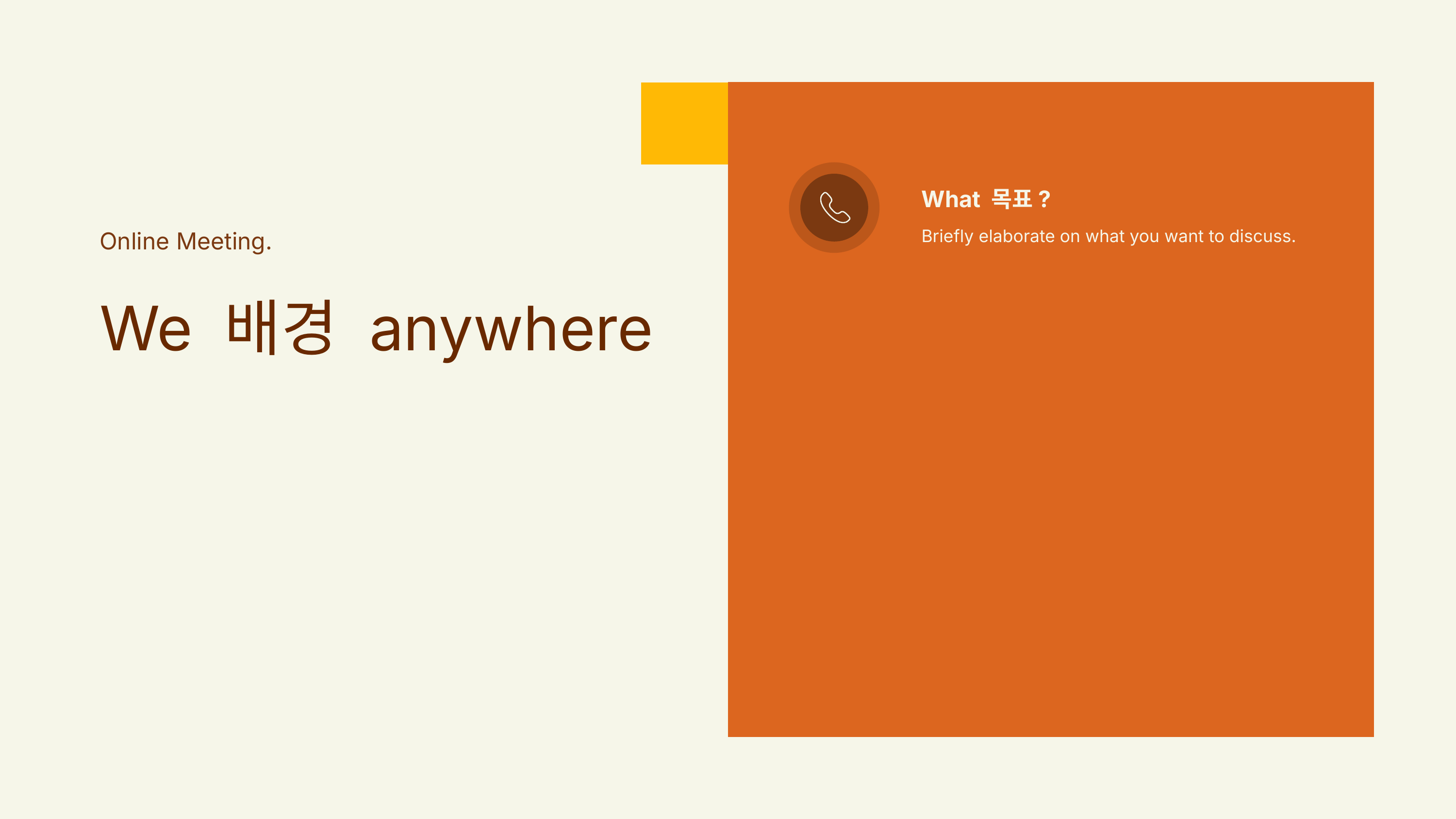

What 목표?

Online Meeting.
Briefly elaborate on what you want to discuss.
We 배경 anywhere